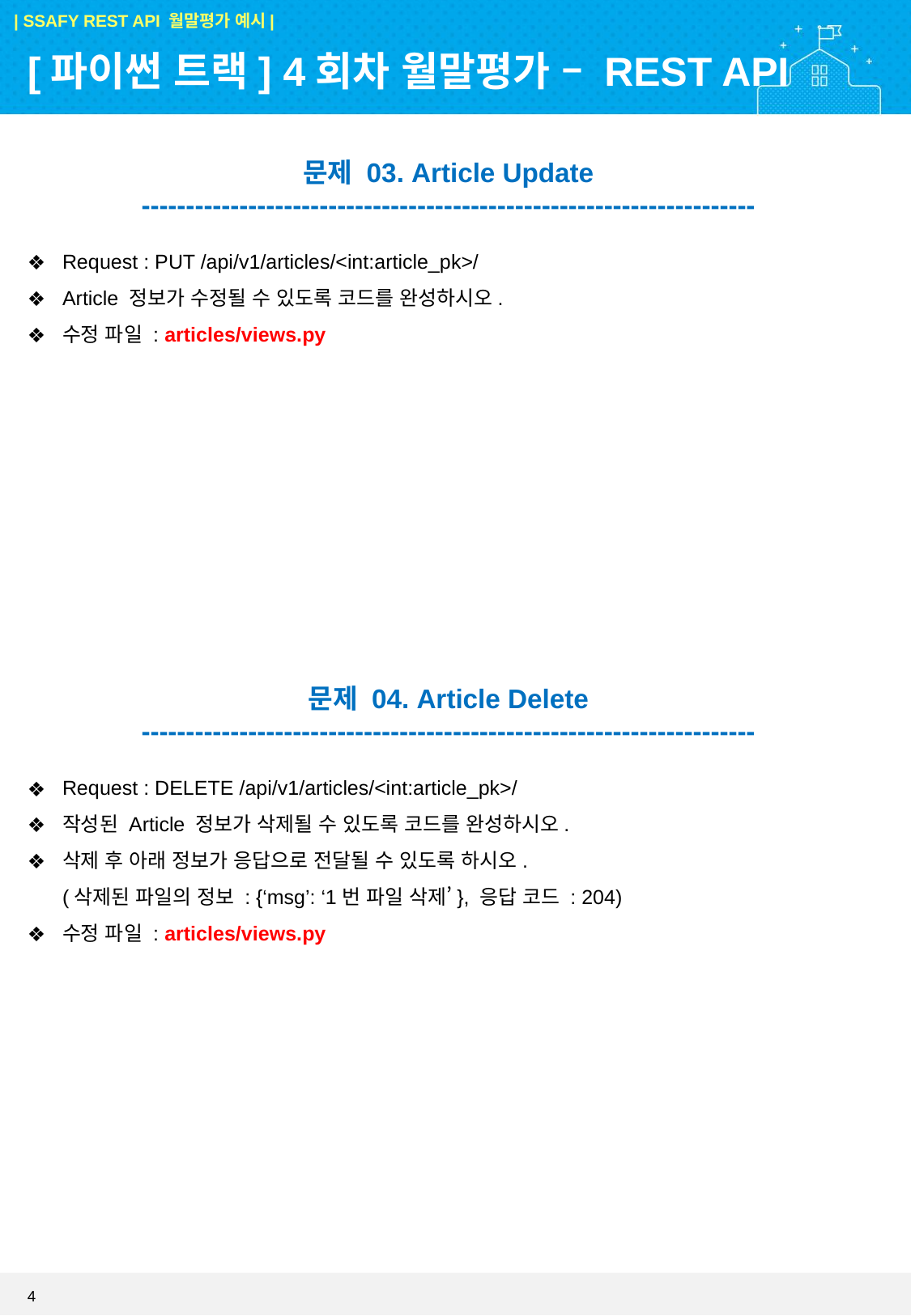

| SSAFY REST API 월말평가 예시|
[파이썬 트랙] 4회차 월말평가 – REST API
문제 03. Article Update
---------------------------------------------------------------------
Request : PUT /api/v1/articles/<int:article_pk>/
Article 정보가 수정될 수 있도록 코드를 완성하시오.
수정 파일 : articles/views.py

문제 04. Article Delete
---------------------------------------------------------------------
Request : DELETE /api/v1/articles/<int:article_pk>/
작성된 Article 정보가 삭제될 수 있도록 코드를 완성하시오.
삭제 후 아래 정보가 응답으로 전달될 수 있도록 하시오.
(삭제된 파일의 정보 : {‘msg’: ‘1번 파일 삭제’}, 응답 코드 : 204)
수정 파일 : articles/views.py